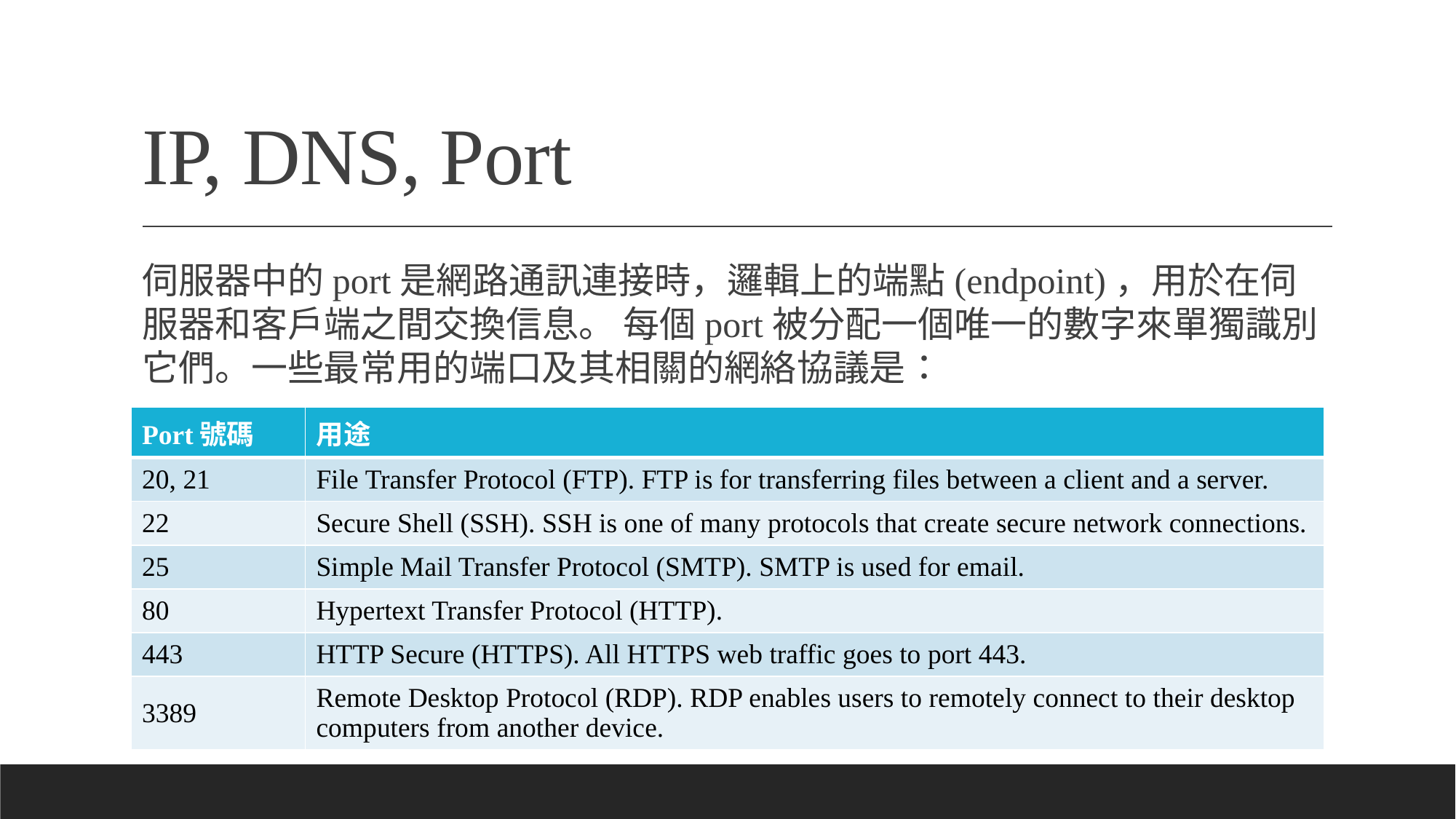

# IP, DNS, Port
伺服器中的port是網路通訊連接時，邏輯上的端點(endpoint)，用於在伺服器和客戶端之間交換信息。 每個port被分配一個唯一的數字來單獨識別它們。一些最常用的端口及其相關的網絡協議是：

| Port號碼 | 用途 |
| --- | --- |
| 20, 21 | File Transfer Protocol (FTP). FTP is for transferring files between a client and a server. |
| 22 | Secure Shell (SSH). SSH is one of many protocols that create secure network connections. |
| 25 | Simple Mail Transfer Protocol (SMTP). SMTP is used for email. |
| 80 | Hypertext Transfer Protocol (HTTP). |
| 443 | HTTP Secure (HTTPS). All HTTPS web traffic goes to port 443. |
| 3389 | Remote Desktop Protocol (RDP). RDP enables users to remotely connect to their desktop computers from another device. |